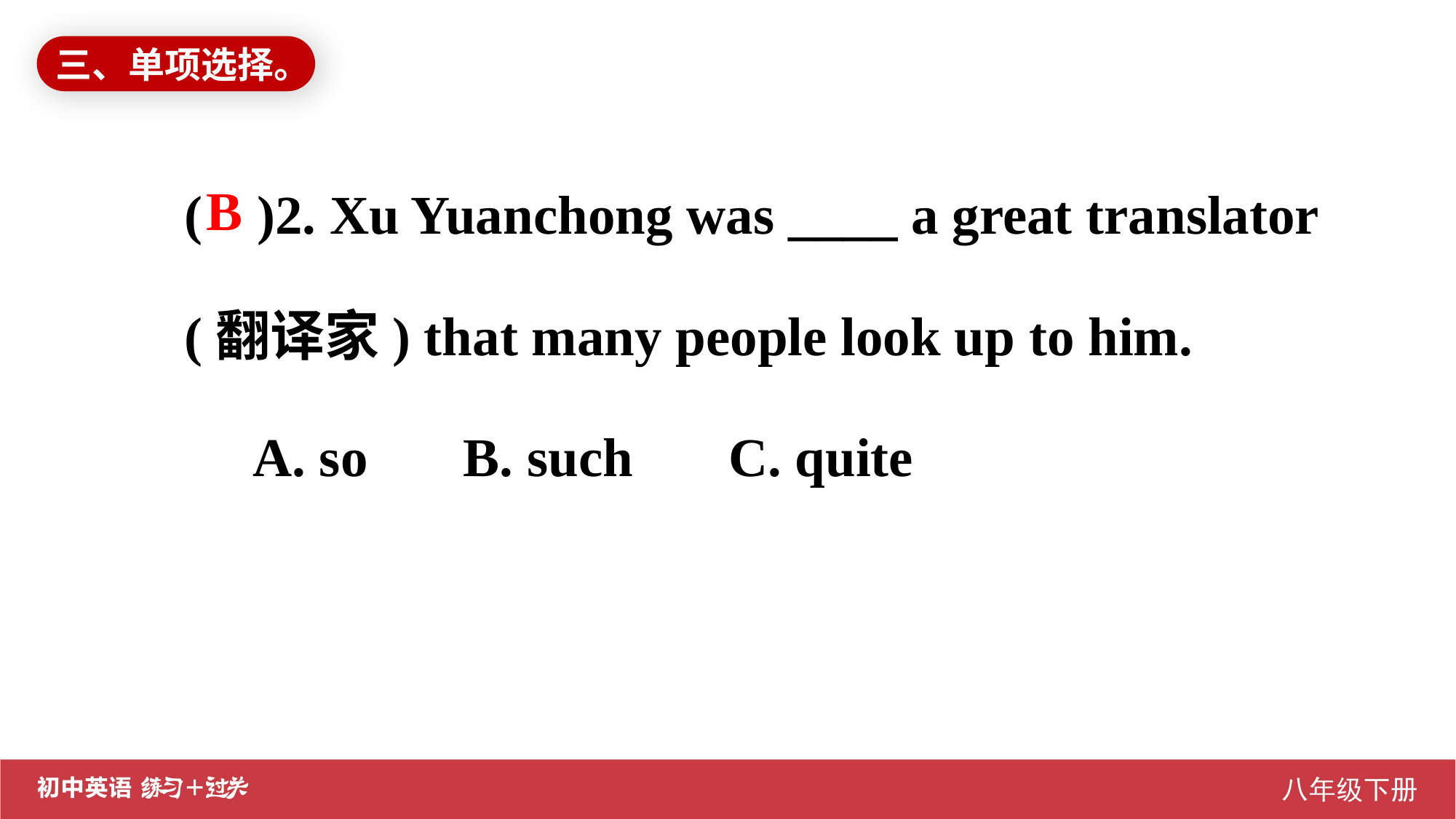

三、单项选择。
(    )2. Xu Yuanchong was ____ a great translator (翻译家) that many people look up to him.
     A. so       B. such       C. quite
B